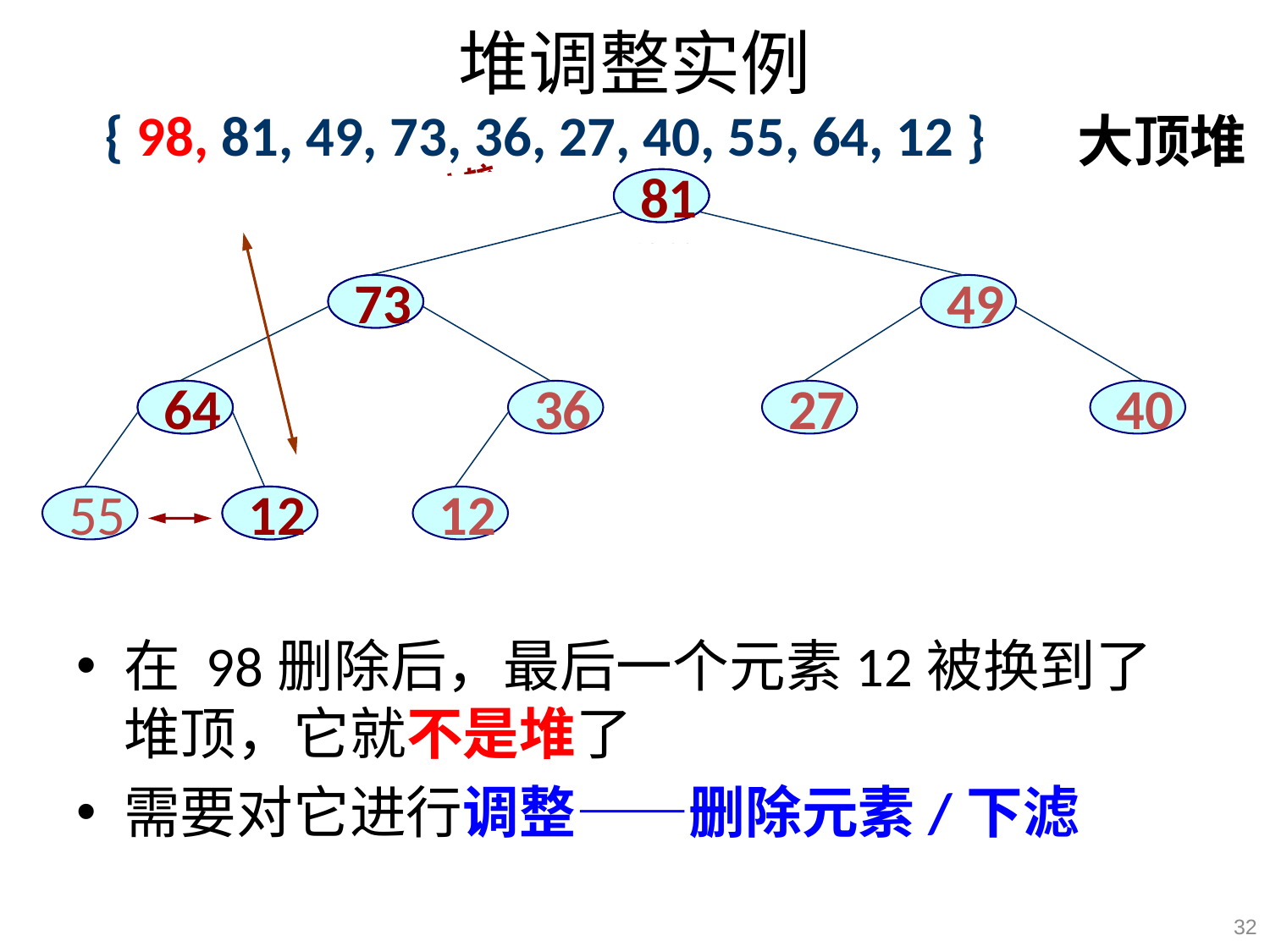

# 堆调整实例
{ 98, 81, 49, 73, 36, 27, 40, 55, 64, 12 }
大顶堆

比较
12

98
12
81

比较

81
73
49

73
64
36
27
40

55
64
12
12

在 98删除后，最后一个元素12被换到了堆顶，它就不是堆了
需要对它进行调整——删除元素/下滤

32